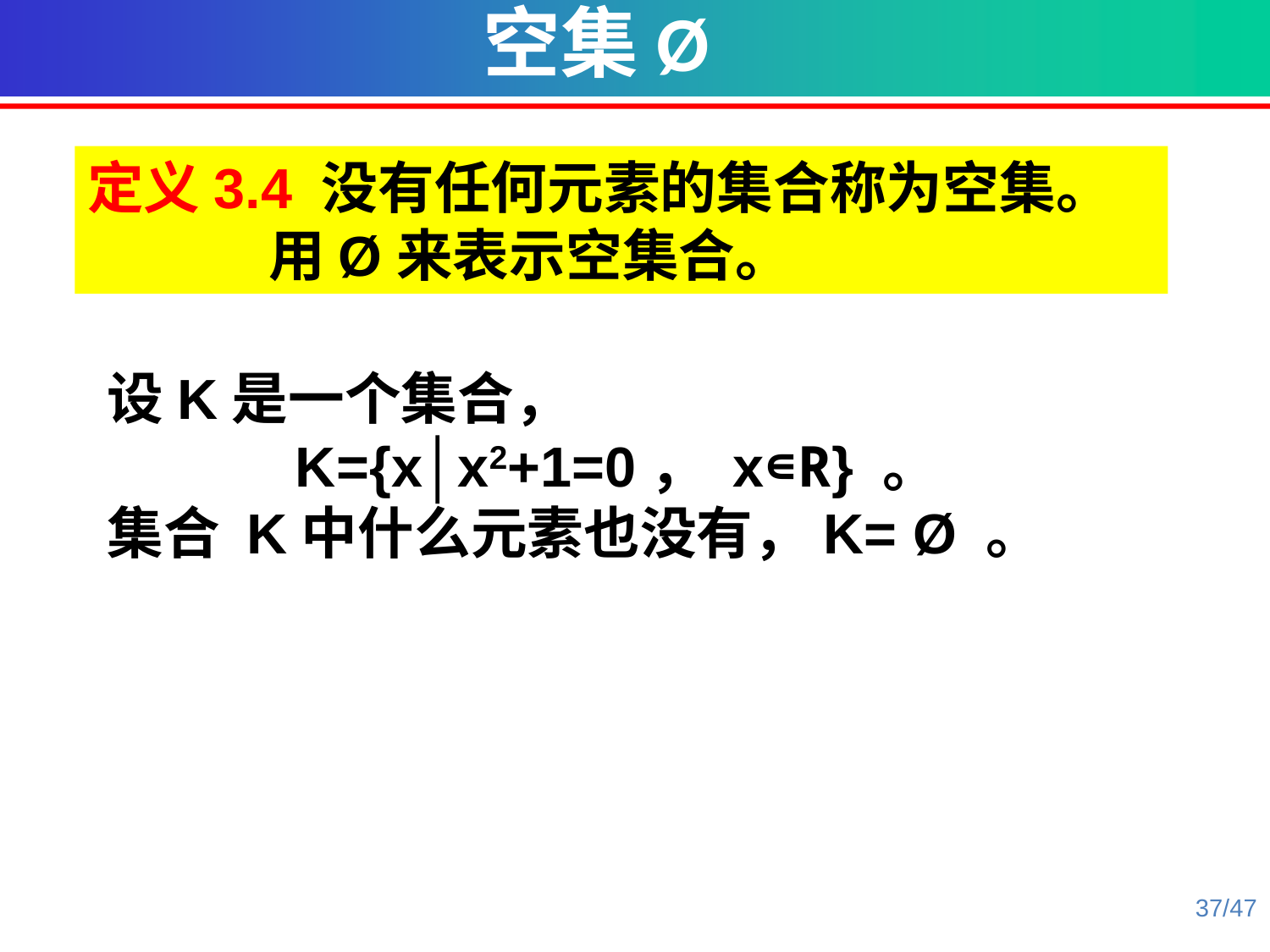

空集Ø
定义3.4 没有任何元素的集合称为空集。
             用Ø来表示空集合。
设K是一个集合，
            K={x│x2+1=0， x∊R} 。
集合 K中什么元素也没有，K= Ø 。

37/47